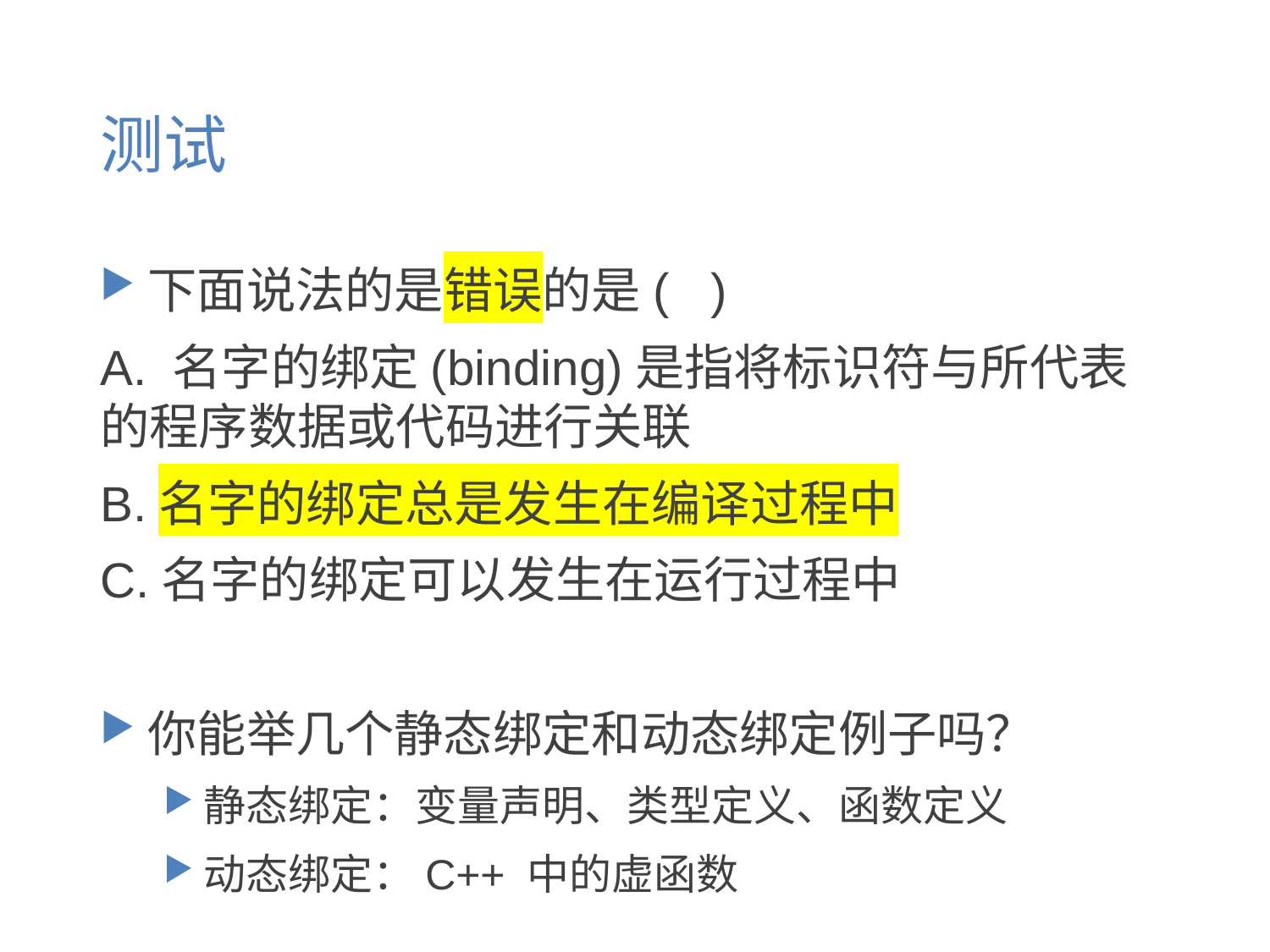

# 测试
下面说法的是错误的是(   )
A. 名字的绑定(binding)是指将标识符与所代表的程序数据或代码进行关联
B.名字的绑定总是发生在编译过程中
C.名字的绑定可以发生在运行过程中

你能举几个静态绑定和动态绑定例子吗？
静态绑定：变量声明、类型定义、函数定义
动态绑定：C++ 中的虚函数